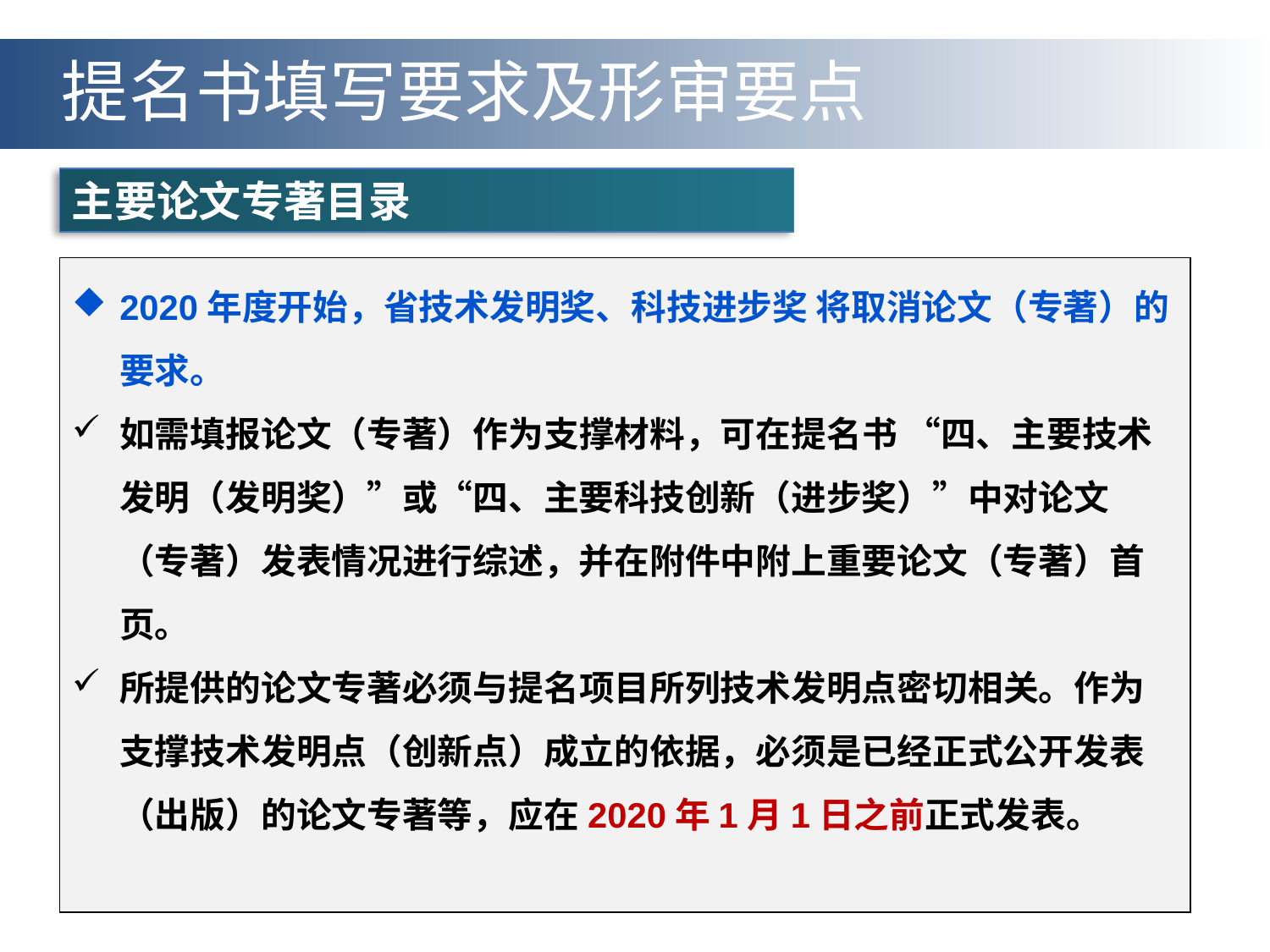

提名书填写要求及形审要点

主要论文专著目录
2020年度开始，省技术发明奖、科技进步奖 将取消论文（专著）的要求。
如需填报论文（专著）作为支撑材料，可在提名书 “四、主要技术发明（发明奖）”或“四、主要科技创新（进步奖）”中对论文（专著）发表情况进行综述，并在附件中附上重要论文（专著）首页。
所提供的论文专著必须与提名项目所列技术发明点密切相关。作为支撑技术发明点（创新点）成立的依据，必须是已经正式公开发表（出版）的论文专著等，应在2020年1月1日之前正式发表。